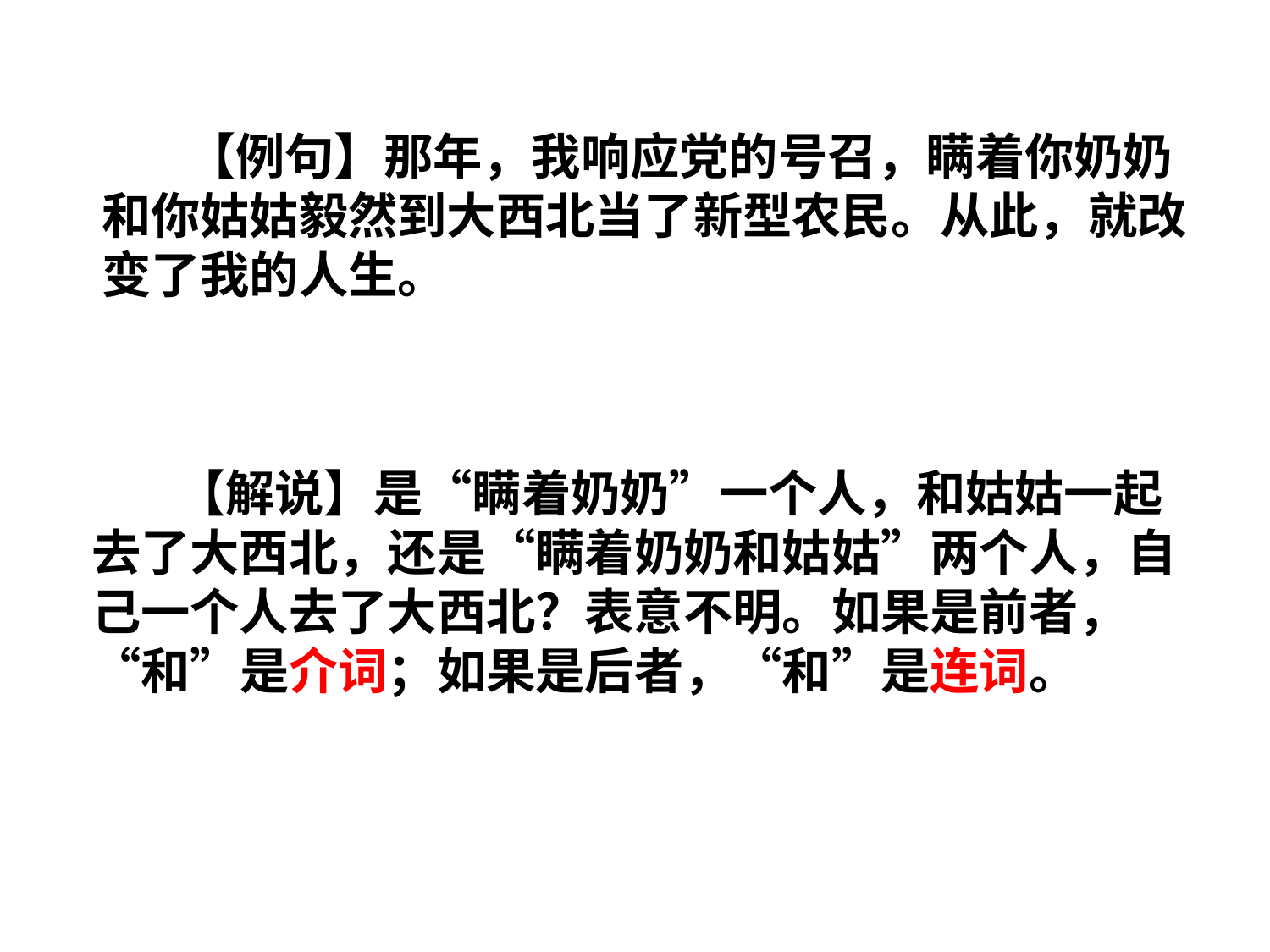

【例句】那年，我响应党的号召，瞒着你奶奶和你姑姑毅然到大西北当了新型农民。从此，就改变了我的人生。
【解说】是“瞒着奶奶”一个人，和姑姑一起去了大西北，还是“瞒着奶奶和姑姑”两个人，自己一个人去了大西北？表意不明。如果是前者，“和”是介词；如果是后者，“和”是连词。